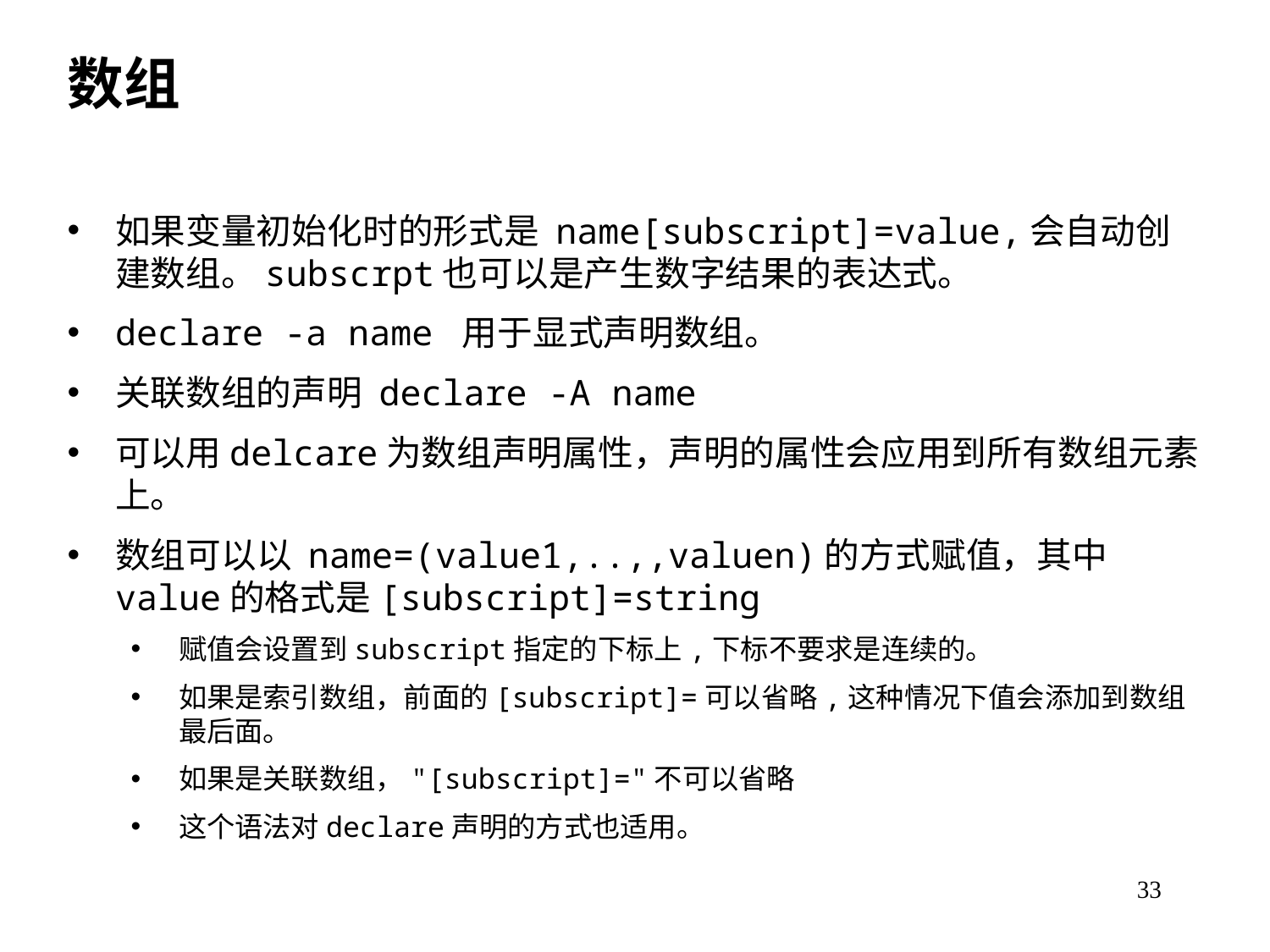

数组
如果变量初始化时的形式是 name[subscript]=value,会自动创建数组。subscrpt也可以是产生数字结果的表达式。
declare -a name 用于显式声明数组。
关联数组的声明 declare -A name
可以用delcare为数组声明属性，声明的属性会应用到所有数组元素上。
数组可以以 name=(value1,..,,valuen)的方式赋值，其中value的格式是[subscript]=string
赋值会设置到subscript指定的下标上,下标不要求是连续的。
如果是索引数组，前面的[subscript]=可以省略,这种情况下值会添加到数组最后面。
如果是关联数组，"[subscript]="不可以省略
这个语法对declare声明的方式也适用。
33